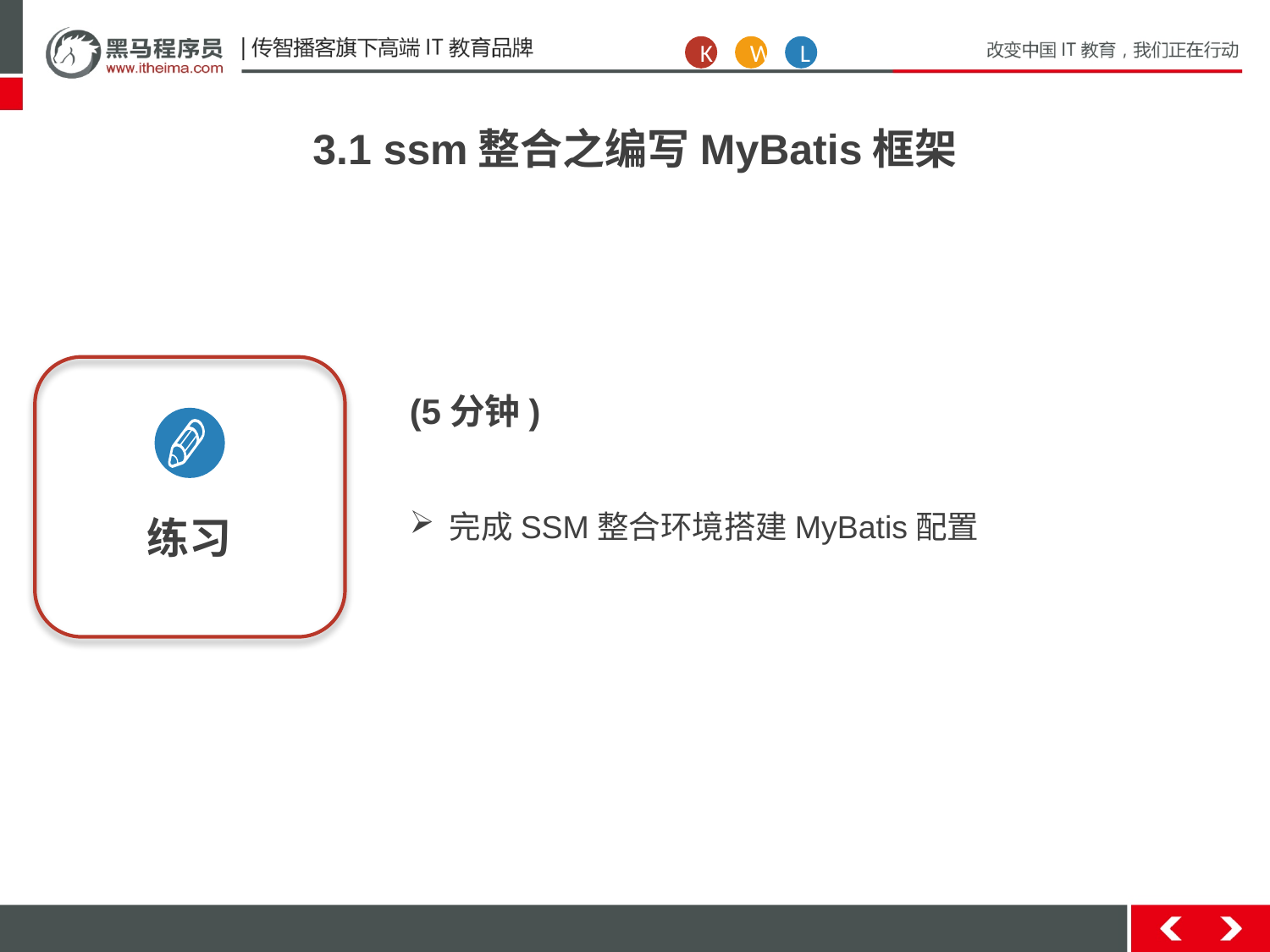

K
W
L
3.1 ssm整合之编写MyBatis框架

练习
(5分钟)

完成SSM整合环境搭建MyBatis配置